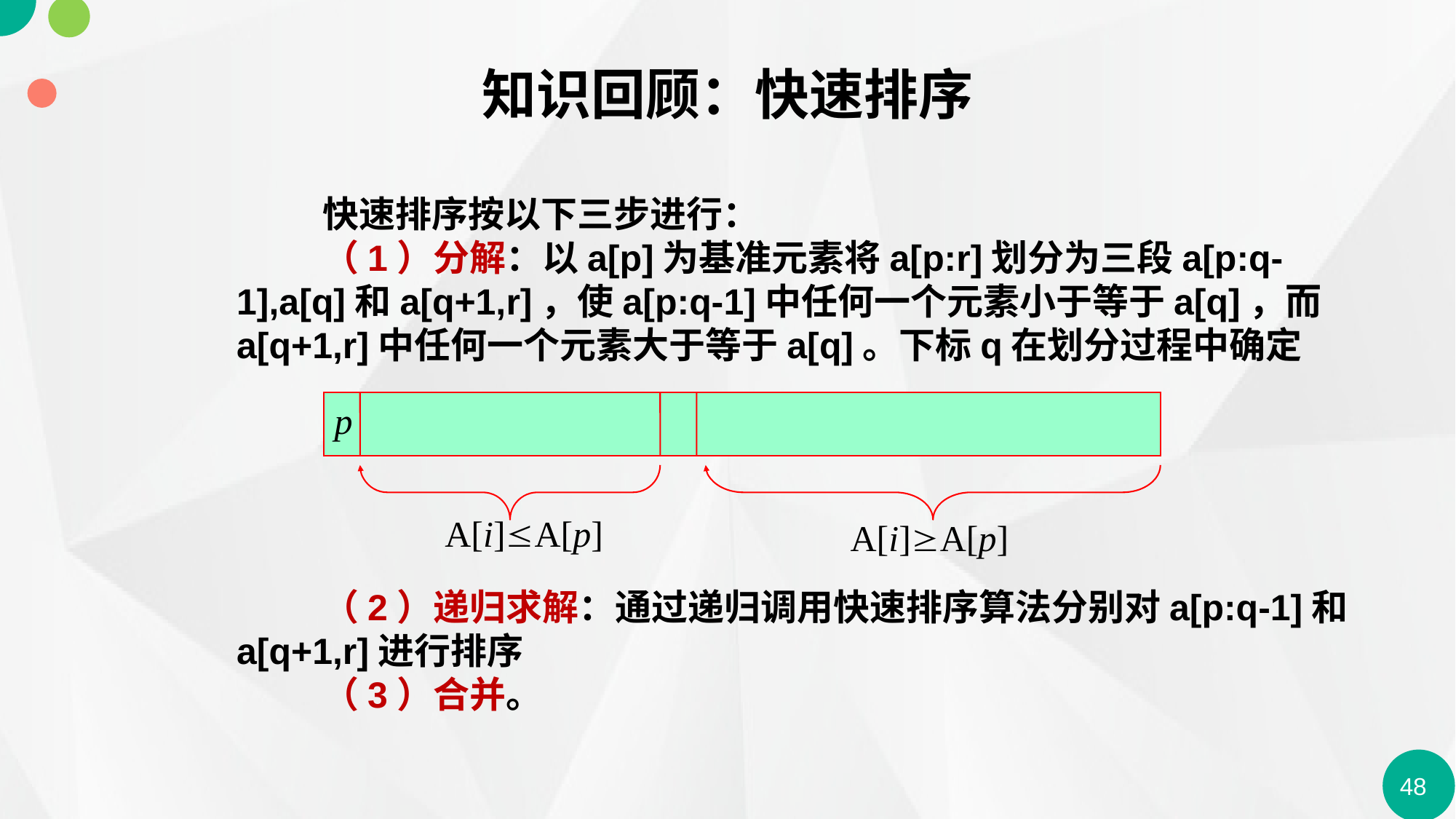

知识回顾：快速排序
快速排序按以下三步进行：
（1）分解：以a[p]为基准元素将a[p:r]划分为三段a[p:q-1],a[q]和a[q+1,r]，使a[p:q-1]中任何一个元素小于等于a[q]，而a[q+1,r]中任何一个元素大于等于a[q]。下标q在划分过程中确定

（2）递归求解：通过递归调用快速排序算法分别对a[p:q-1]和a[q+1,r]进行排序
（3）合并。

p

A[i]≤A[p]
A[i]≥A[p]